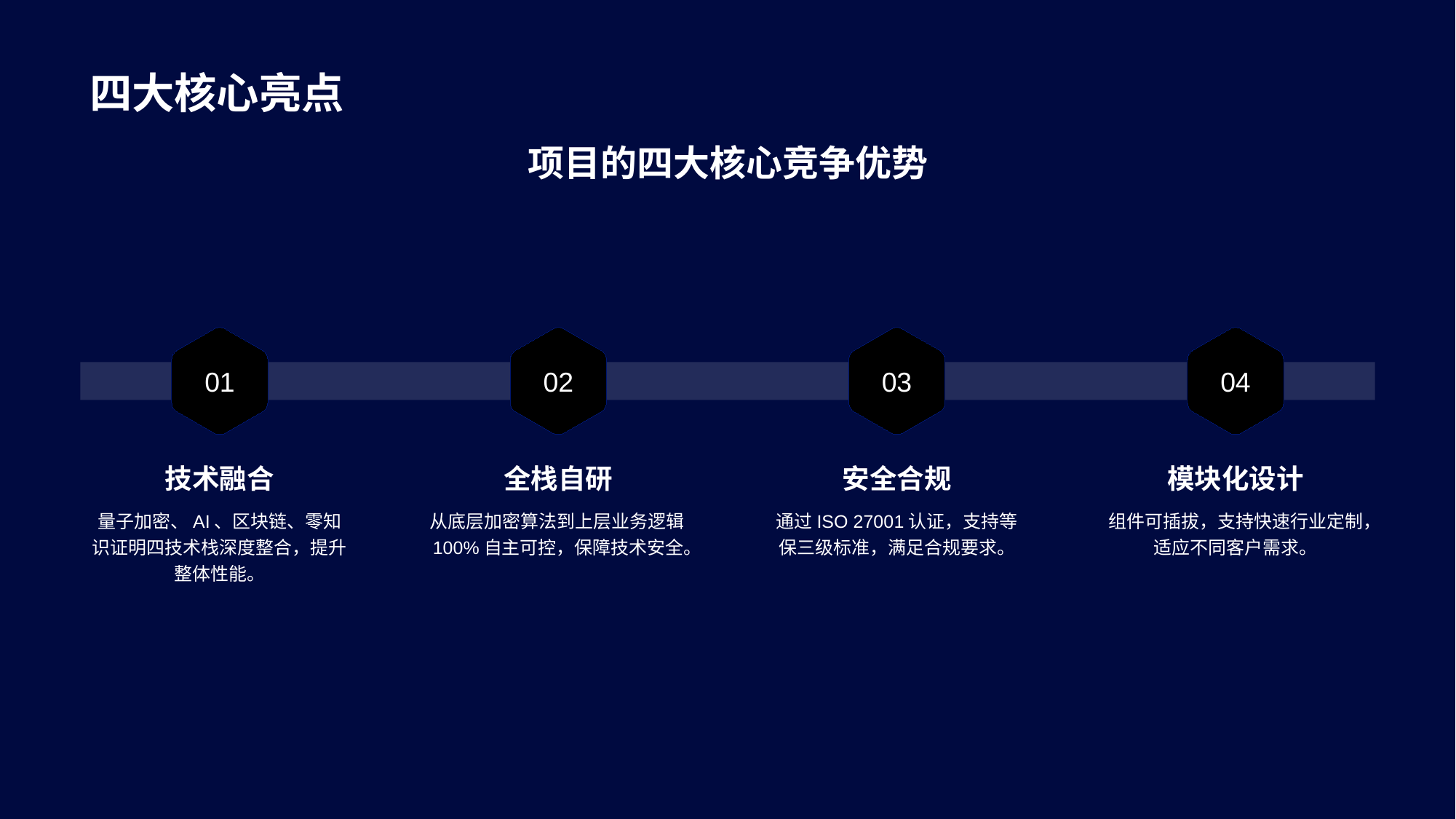

# 四大核心亮点
项目的四大核心竞争优势
01
技术融合
量子加密、AI、区块链、零知识证明四技术栈深度整合，提升整体性能。
02
全栈自研
从底层加密算法到上层业务逻辑100%自主可控，保障技术安全。
03
安全合规
通过ISO 27001认证，支持等保三级标准，满足合规要求。
04
模块化设计
组件可插拔，支持快速行业定制，适应不同客户需求。